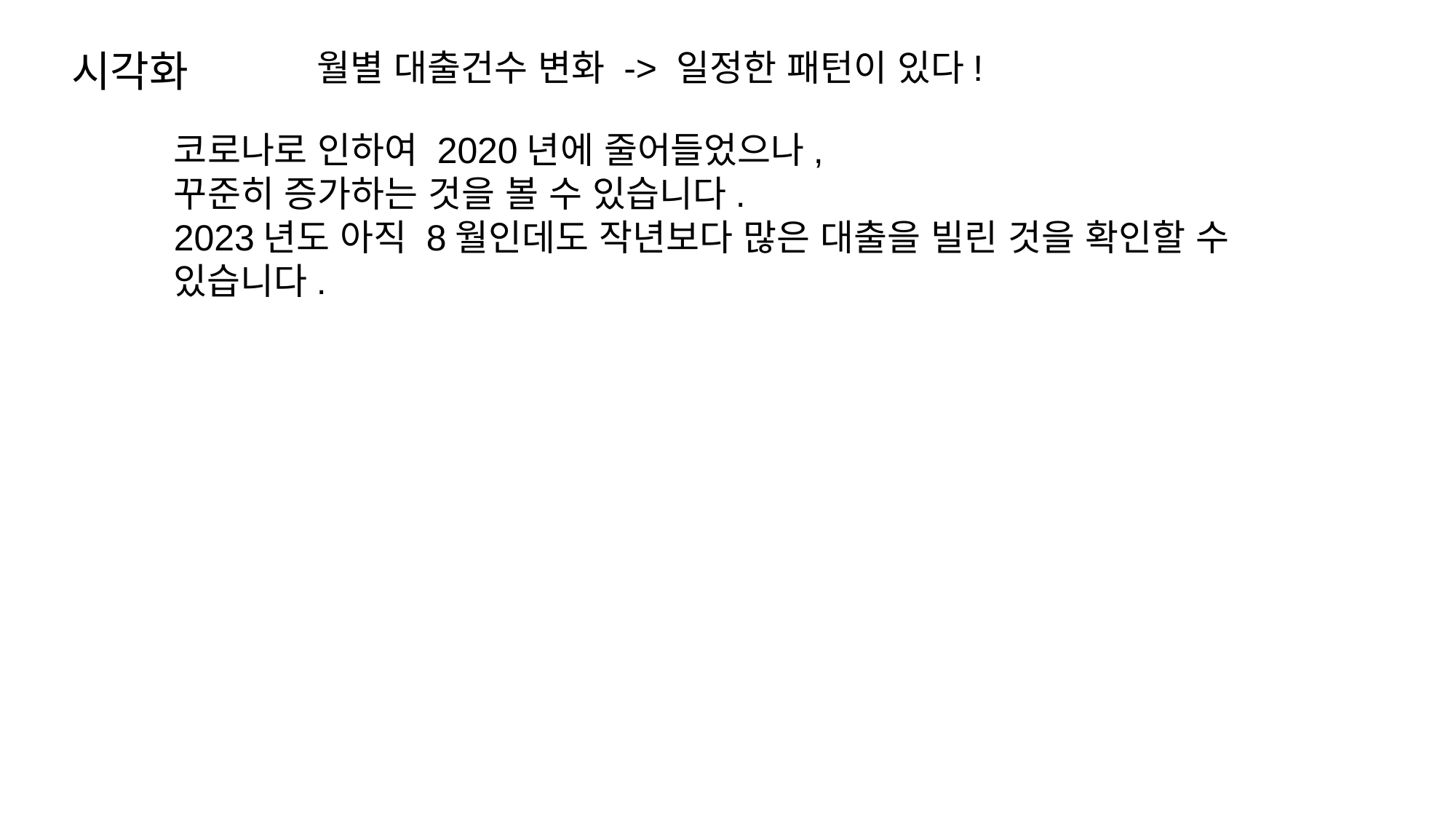

시각화
월별 대출건수 변화 -> 일정한 패턴이 있다!
코로나로 인하여 2020년에 줄어들었으나,
꾸준히 증가하는 것을 볼 수 있습니다.
2023년도 아직 8월인데도 작년보다 많은 대출을 빌린 것을 확인할 수 있습니다.